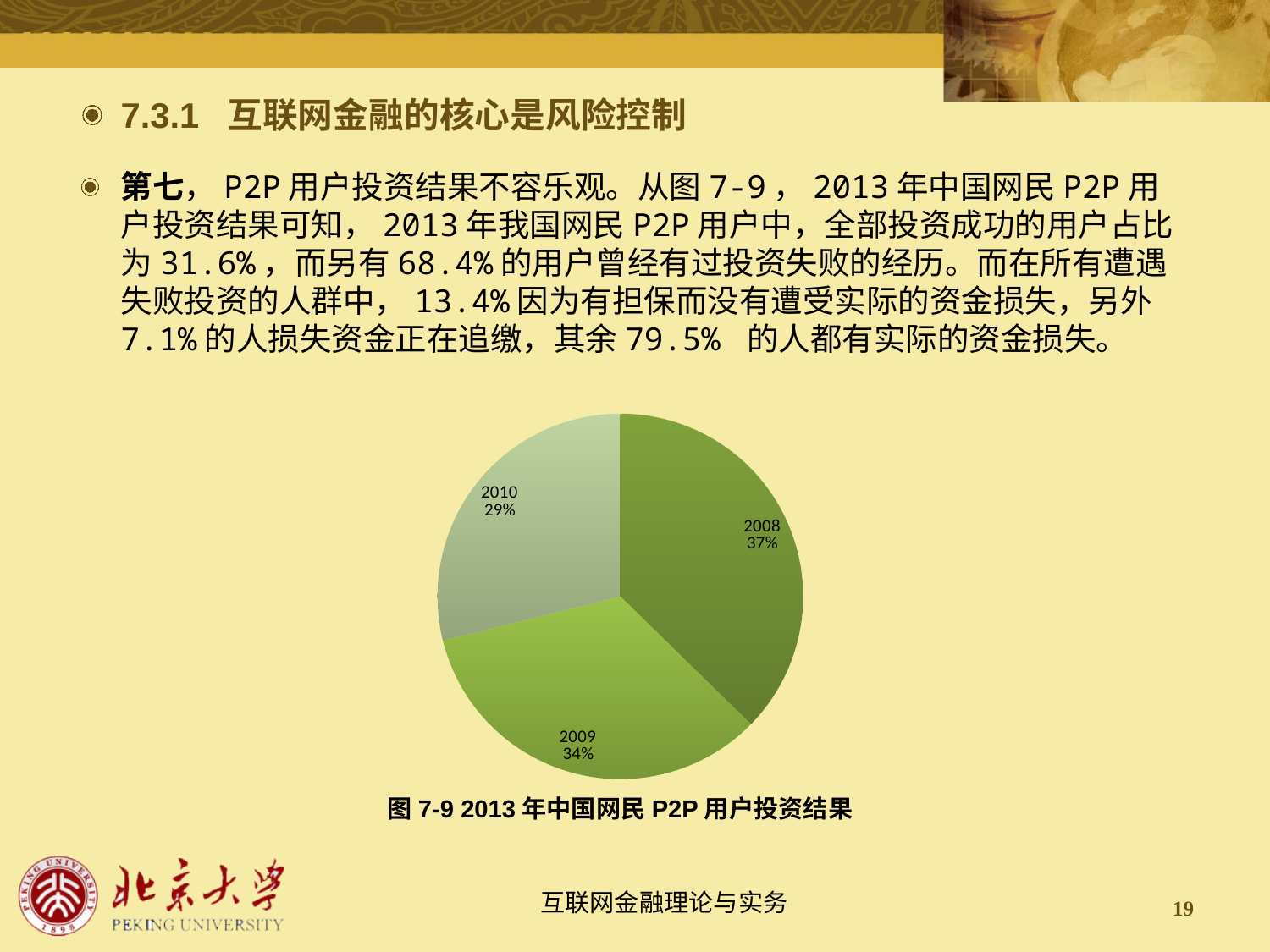

7.3.1  互联网金融的核心是风险控制
第七，P2P用户投资结果不容乐观。从图7-9，2013年中国网民P2P用户投资结果可知，2013年我国网民P2P用户中，全部投资成功的用户占比为31.6%，而另有68.4%的用户曾经有过投资失败的经历。而在所有遭遇失败投资的人群中，13.4%因为有担保而没有遭受实际的资金损失，另外7.1%的人损失资金正在追缴，其余79.5% 的人都有实际的资金损失。

### Chart

| Category |  |
|---|---|
| 2008 | 5602.0 |
| 2009 | 5067.0 |
| 2010 | 4336.0 |
图7-9 2013年中国网民P2P用户投资结果
19